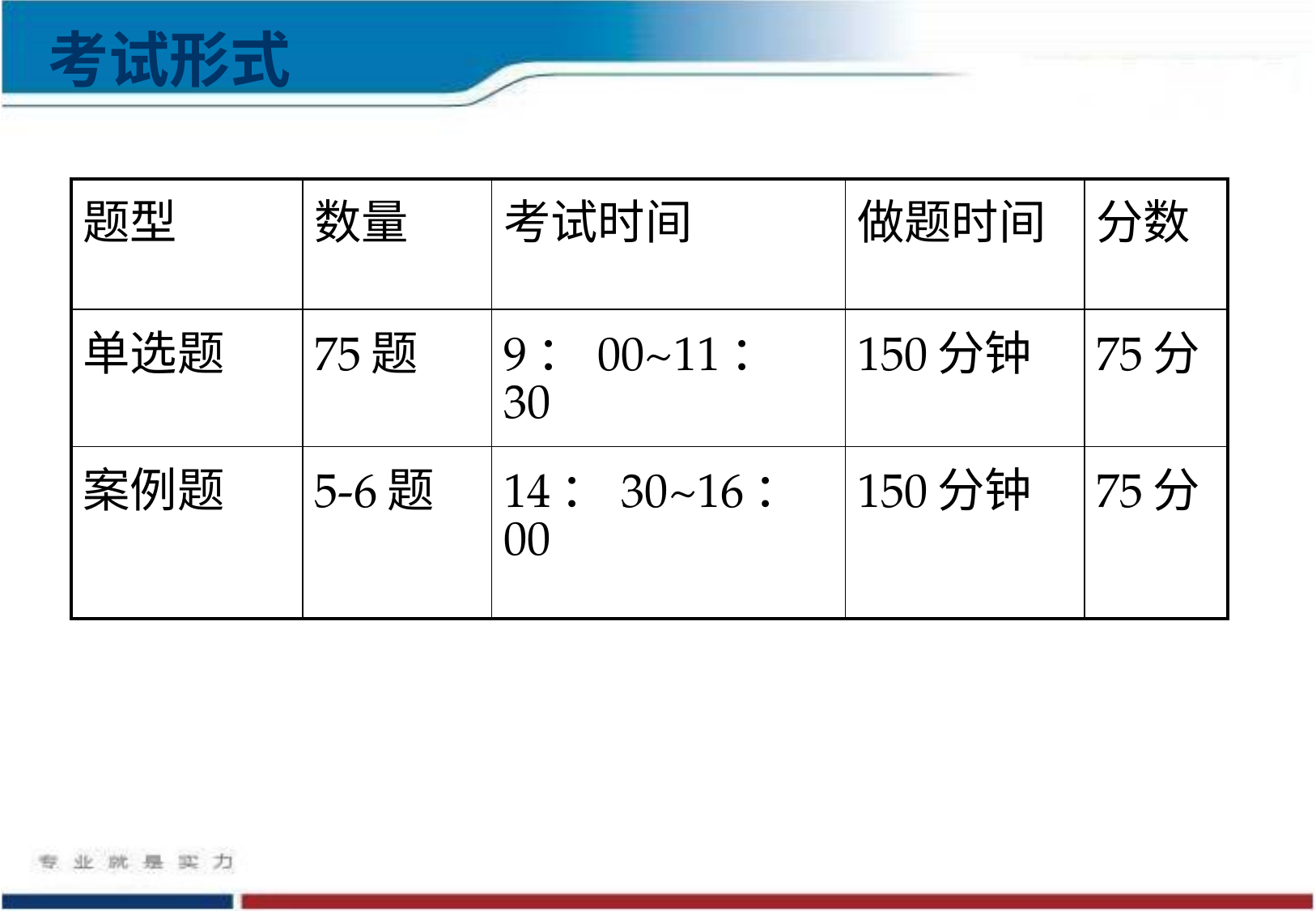

考试形式
| 题型 | 数量 | 考试时间 | 做题时间 | 分数 |
| --- | --- | --- | --- | --- |
| 单选题 | 75题 | 9：00~11：30 | 150分钟 | 75分 |
| 案例题 | 5-6题 | 14：30~16：00 | 150分钟 | 75分 |